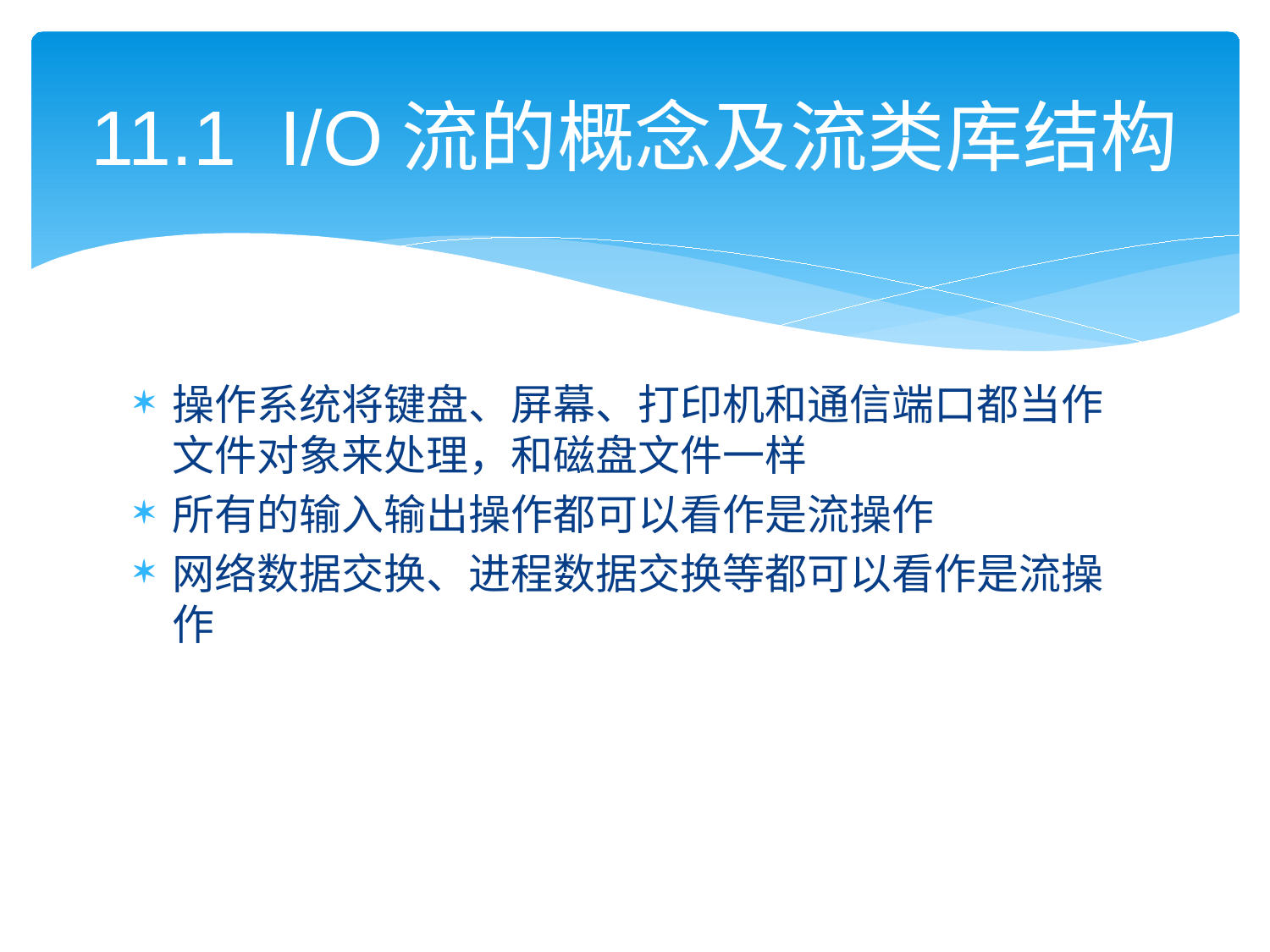

# 11.1  I/O流的概念及流类库结构
操作系统将键盘、屏幕、打印机和通信端口都当作文件对象来处理，和磁盘文件一样
所有的输入输出操作都可以看作是流操作
网络数据交换、进程数据交换等都可以看作是流操作